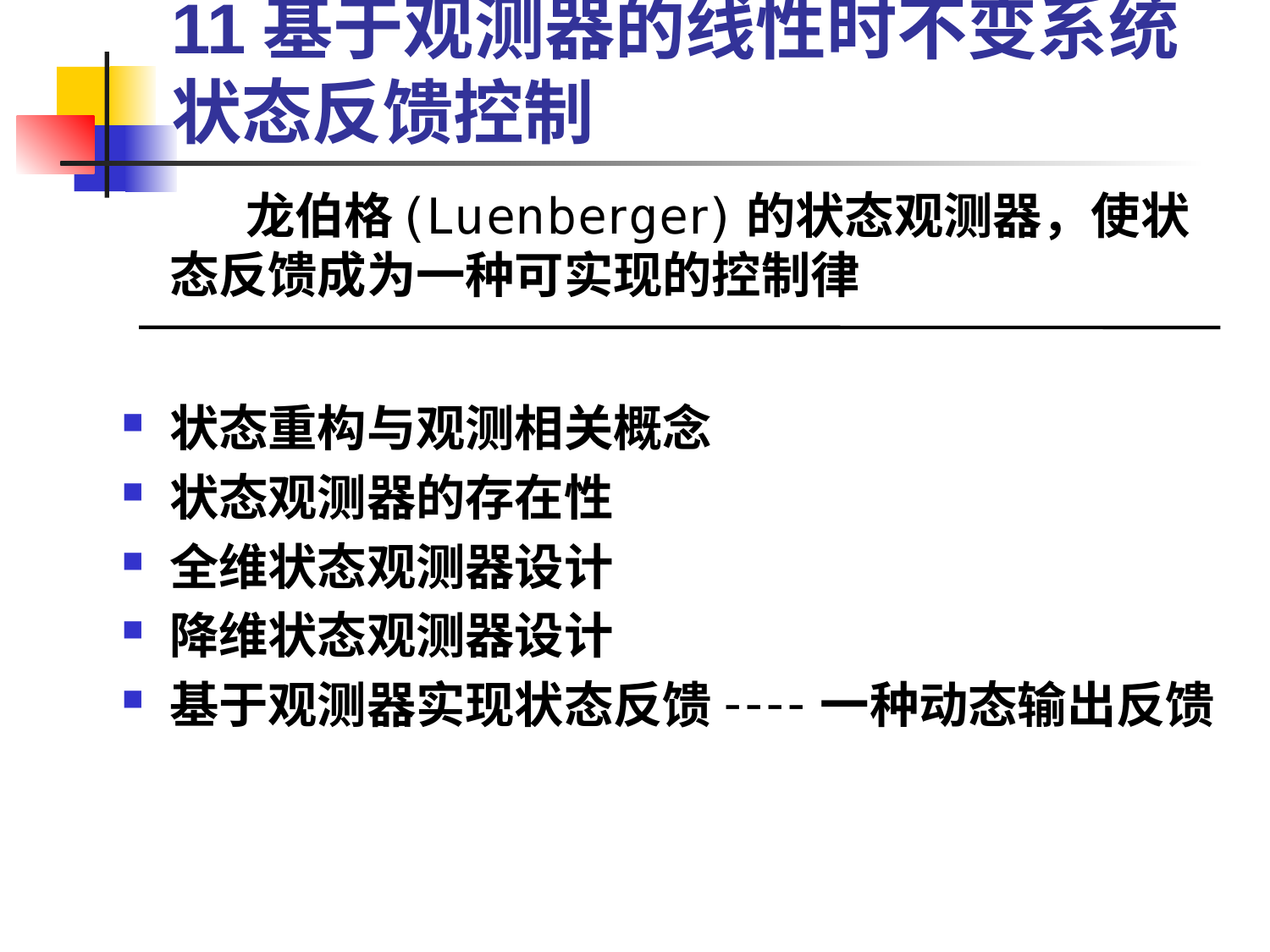

# 11基于观测器的线性时不变系统状态反馈控制
          龙伯格(Luenberger)的状态观测器，使状态反馈成为一种可实现的控制律

状态重构与观测相关概念
状态观测器的存在性
全维状态观测器设计
降维状态观测器设计
基于观测器实现状态反馈----一种动态输出反馈